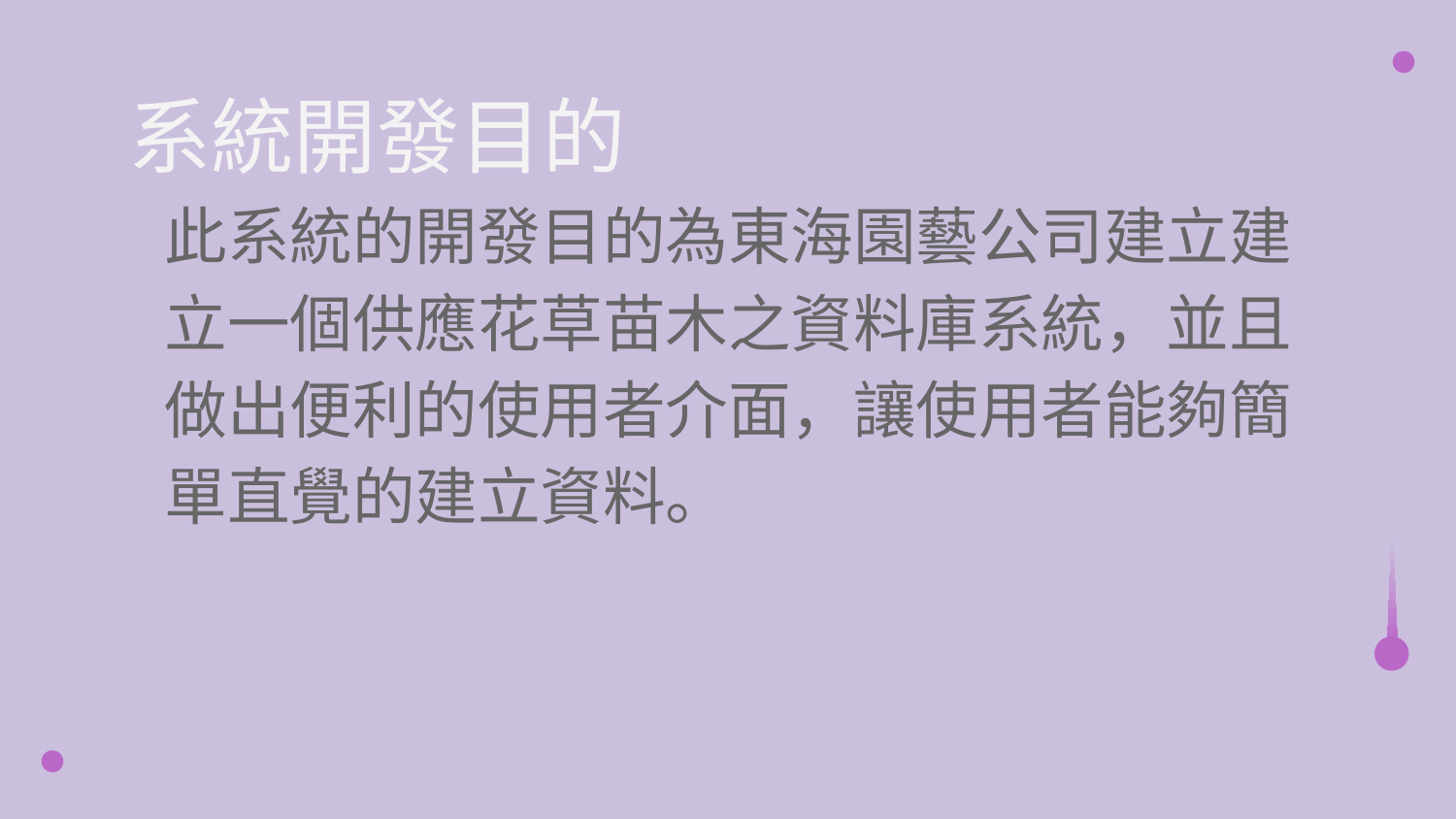

# 系統開發目的
此系統的開發目的為東海園藝公司建立建立一個供應花草苗木之資料庫系統，並且做出便利的使用者介面，讓使用者能夠簡單直覺的建立資料。